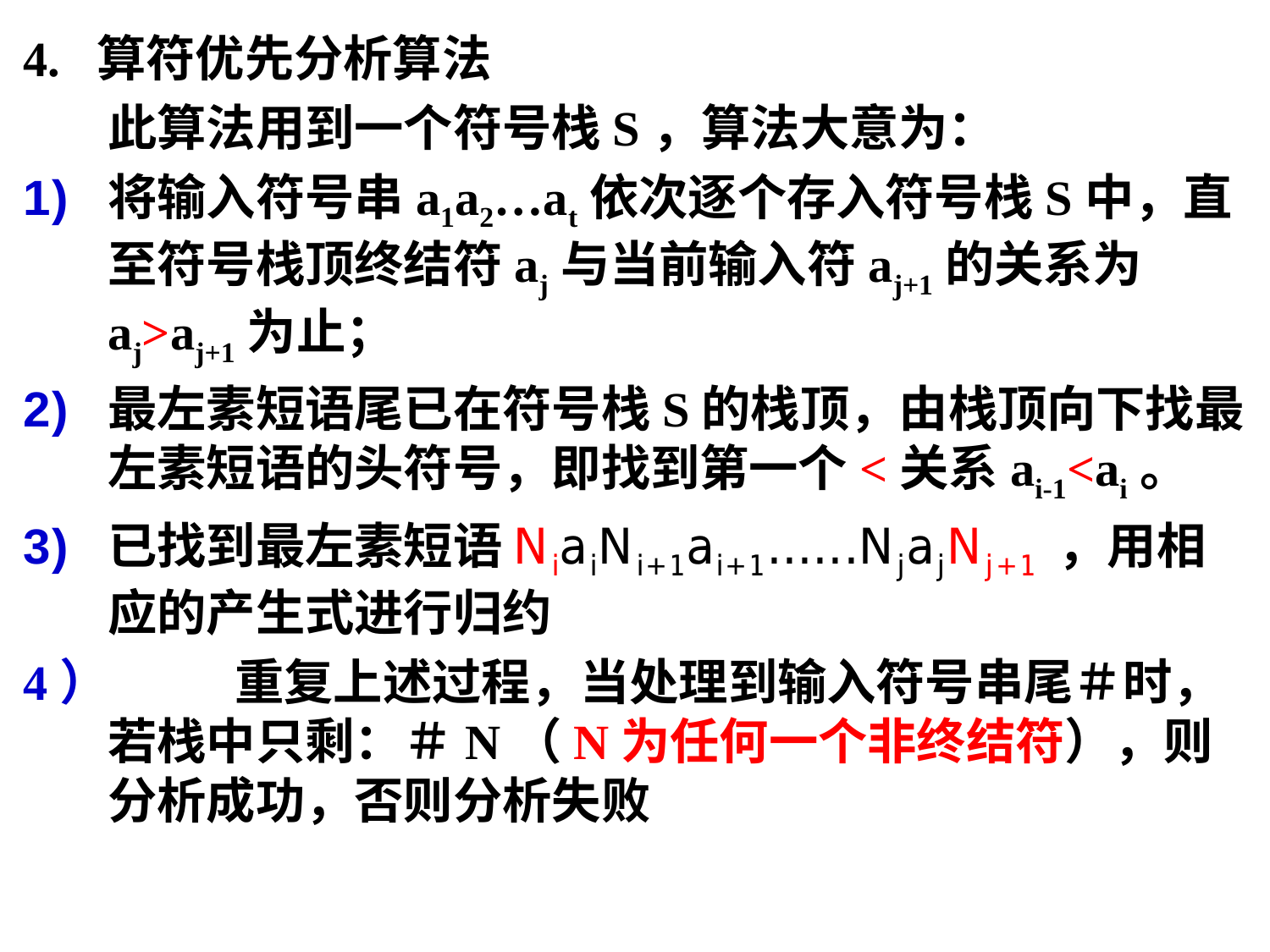

4.  算符优先分析算法
	此算法用到一个符号栈S，算法大意为：
将输入符号串a1a2…at依次逐个存入符号栈S中，直至符号栈顶终结符aj与当前输入符aj+1的关系为aj>aj+1为止；
最左素短语尾已在符号栈S的栈顶，由栈顶向下找最左素短语的头符号，即找到第一个<关系ai-1<ai。
已找到最左素短语NiaiNi+1ai+1......NjajNj+1 ，用相应的产生式进行归约
4）	重复上述过程，当处理到输入符号串尾＃时，若栈中只剩：＃N（N为任何一个非终结符），则分析成功，否则分析失败